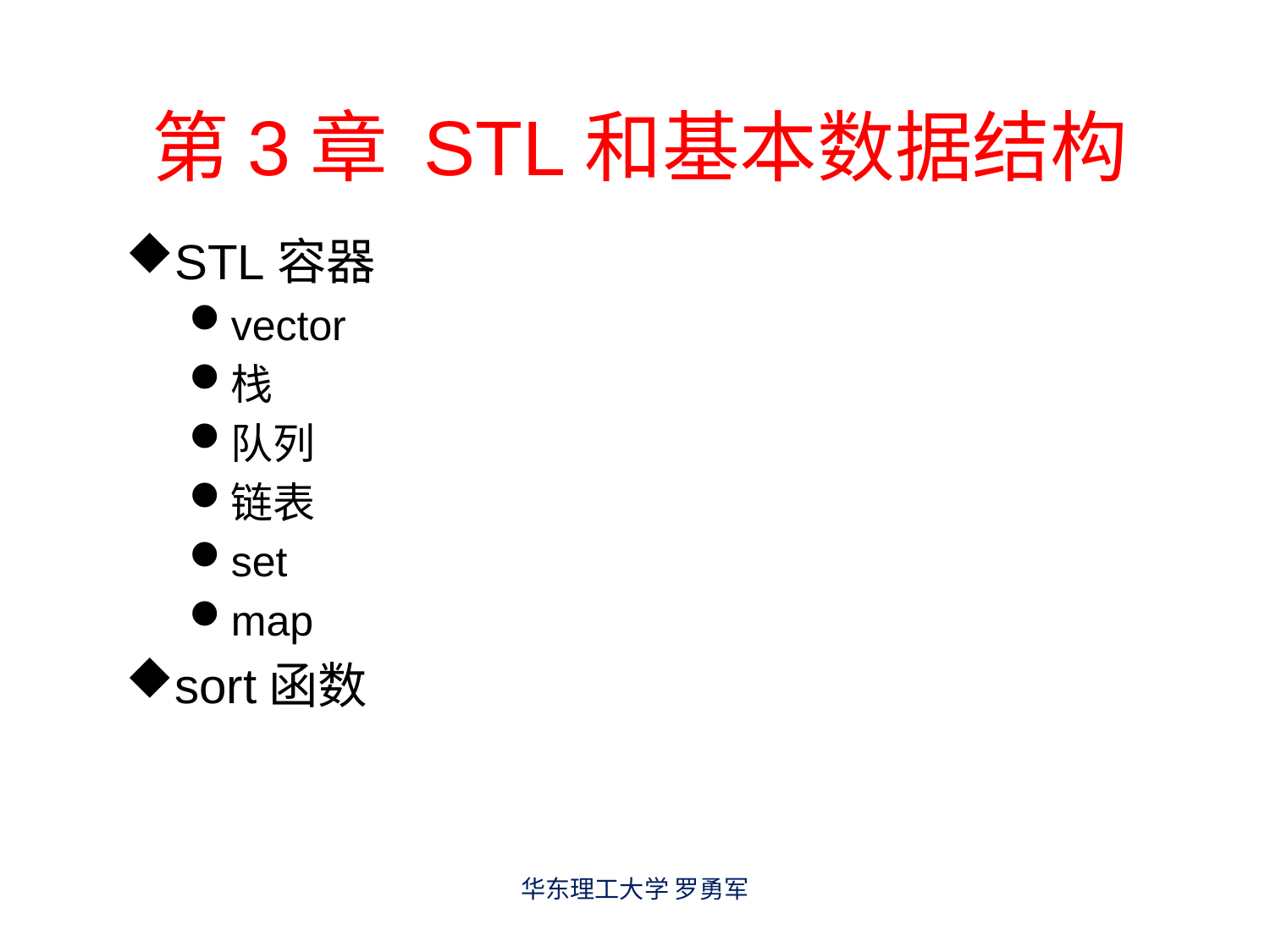

# 第3章 STL和基本数据结构
STL容器
vector
栈
队列
链表
set
map
sort函数
华东理工大学 罗勇军